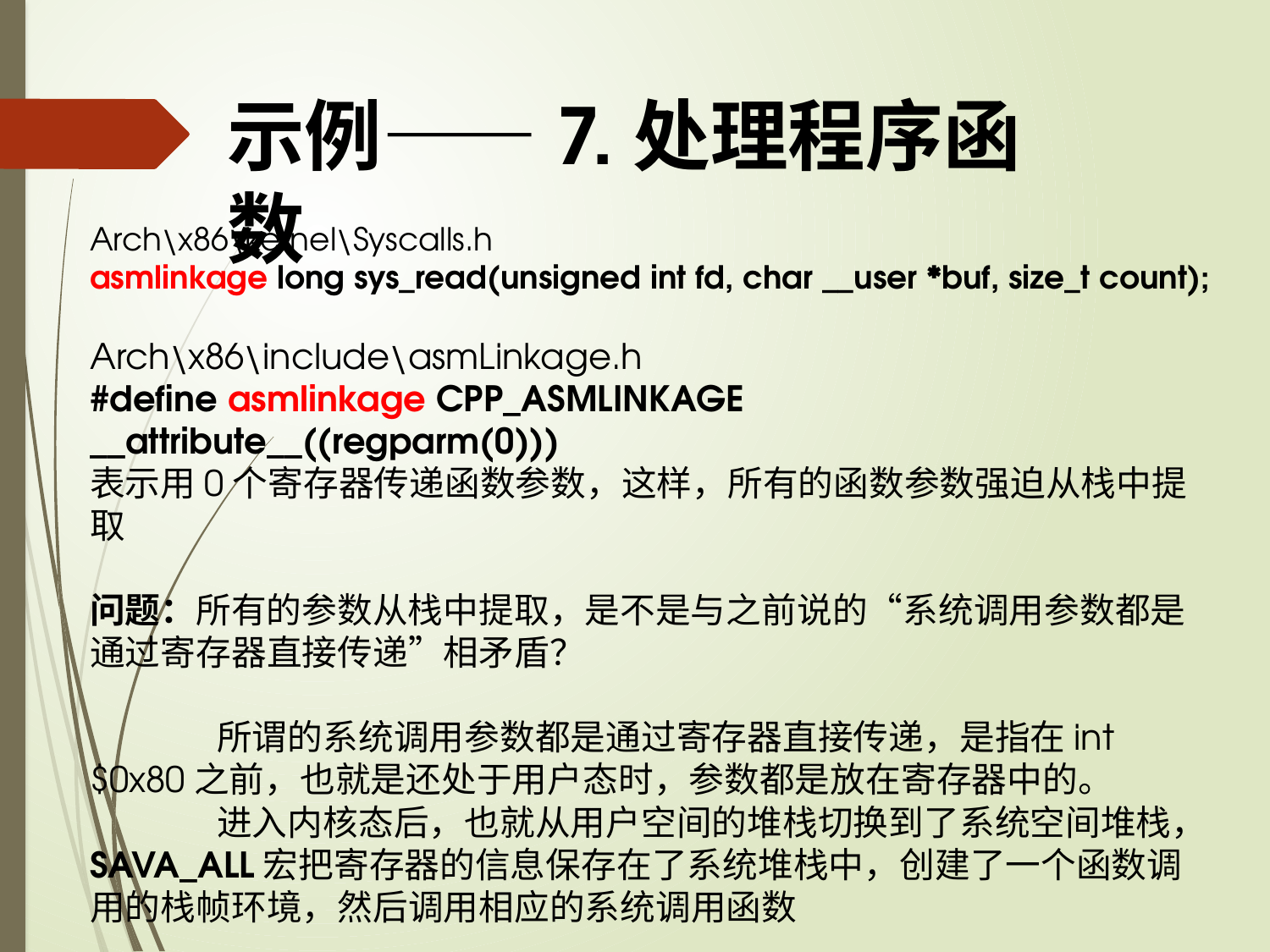

示例——7.处理程序函数
Arch\x86\kernel\Syscalls.h
asmlinkage long sys_read(unsigned int fd, char __user *buf, size_t count);
Arch\x86\include\asmLinkage.h
#define asmlinkage CPP_ASMLINKAGE __attribute__((regparm(0)))
表示用0个寄存器传递函数参数，这样，所有的函数参数强迫从栈中提取

问题：所有的参数从栈中提取，是不是与之前说的“系统调用参数都是通过寄存器直接传递”相矛盾？

	所谓的系统调用参数都是通过寄存器直接传递，是指在int $0x80之前，也就是还处于用户态时，参数都是放在寄存器中的。
	进入内核态后，也就从用户空间的堆栈切换到了系统空间堆栈，SAVA_ALL宏把寄存器的信息保存在了系统堆栈中，创建了一个函数调用的栈帧环境，然后调用相应的系统调用函数